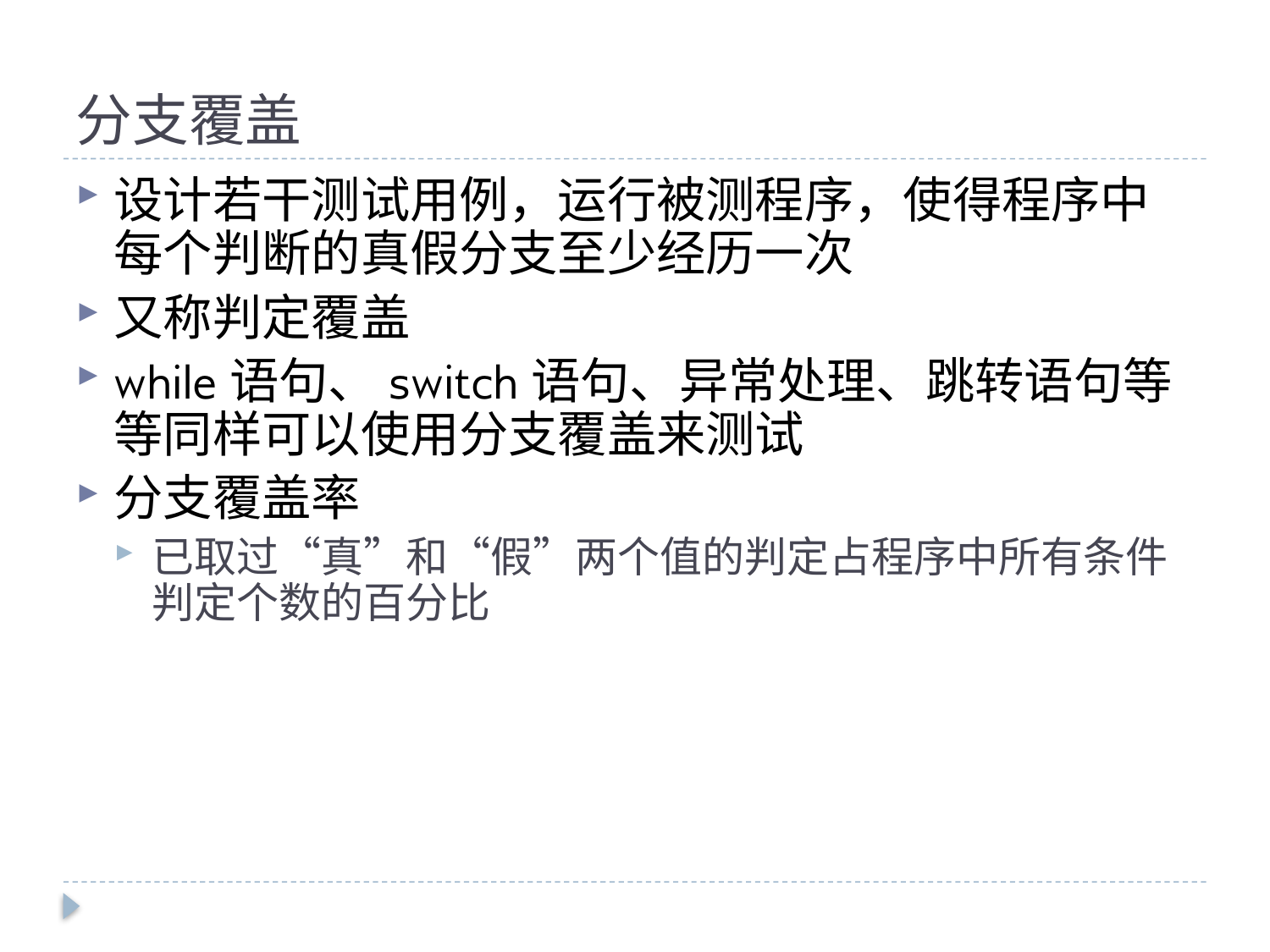

# 分支覆盖
设计若干测试用例，运行被测程序，使得程序中每个判断的真假分支至少经历一次
又称判定覆盖
while语句、switch语句、异常处理、跳转语句等等同样可以使用分支覆盖来测试
分支覆盖率
已取过“真”和“假”两个值的判定占程序中所有条件判定个数的百分比